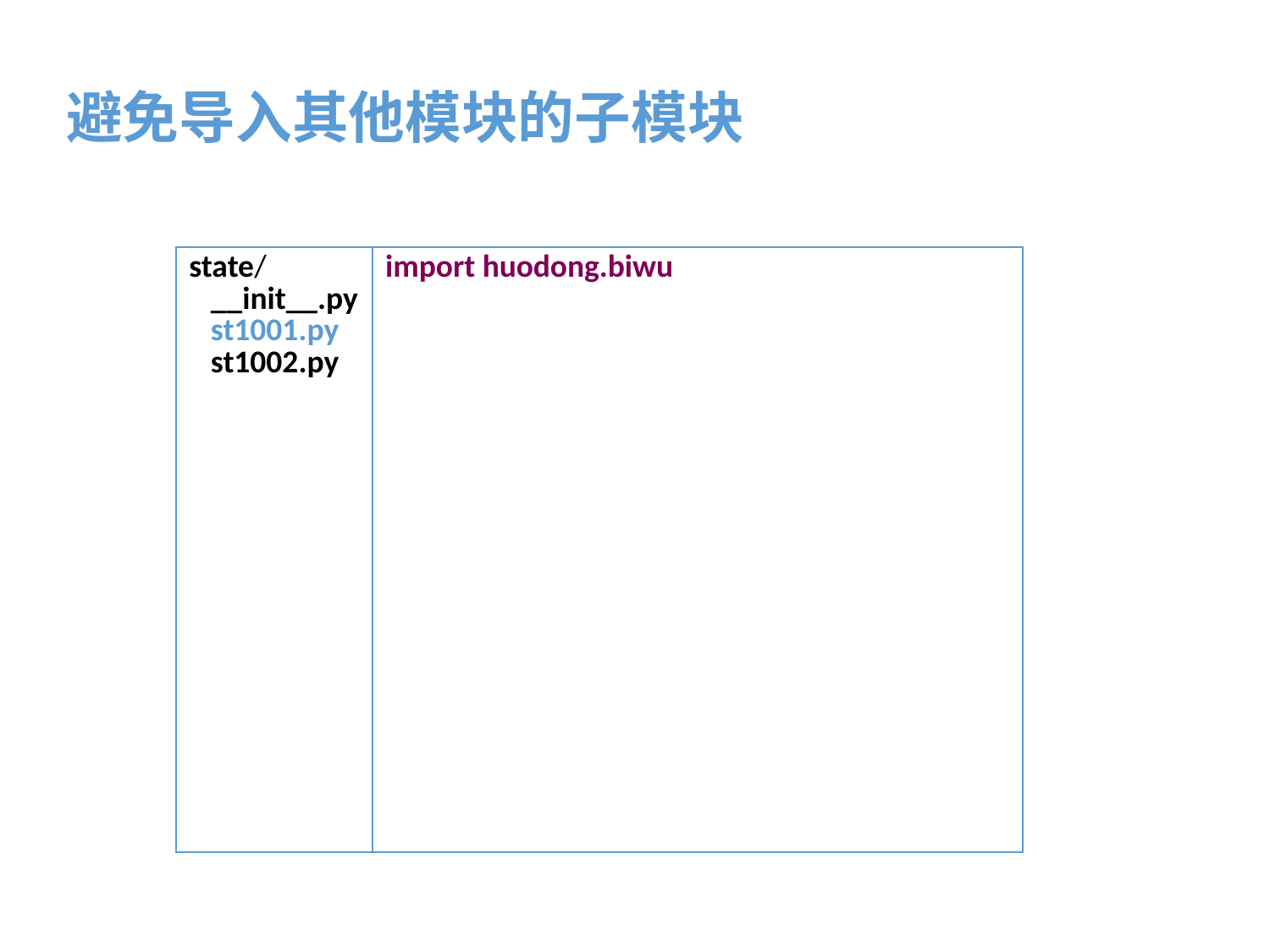

避免导入其他模块的子模块
| state/ \_\_init\_\_.py st1001.py st1002.py | import huodong.biwu |
| --- | --- |